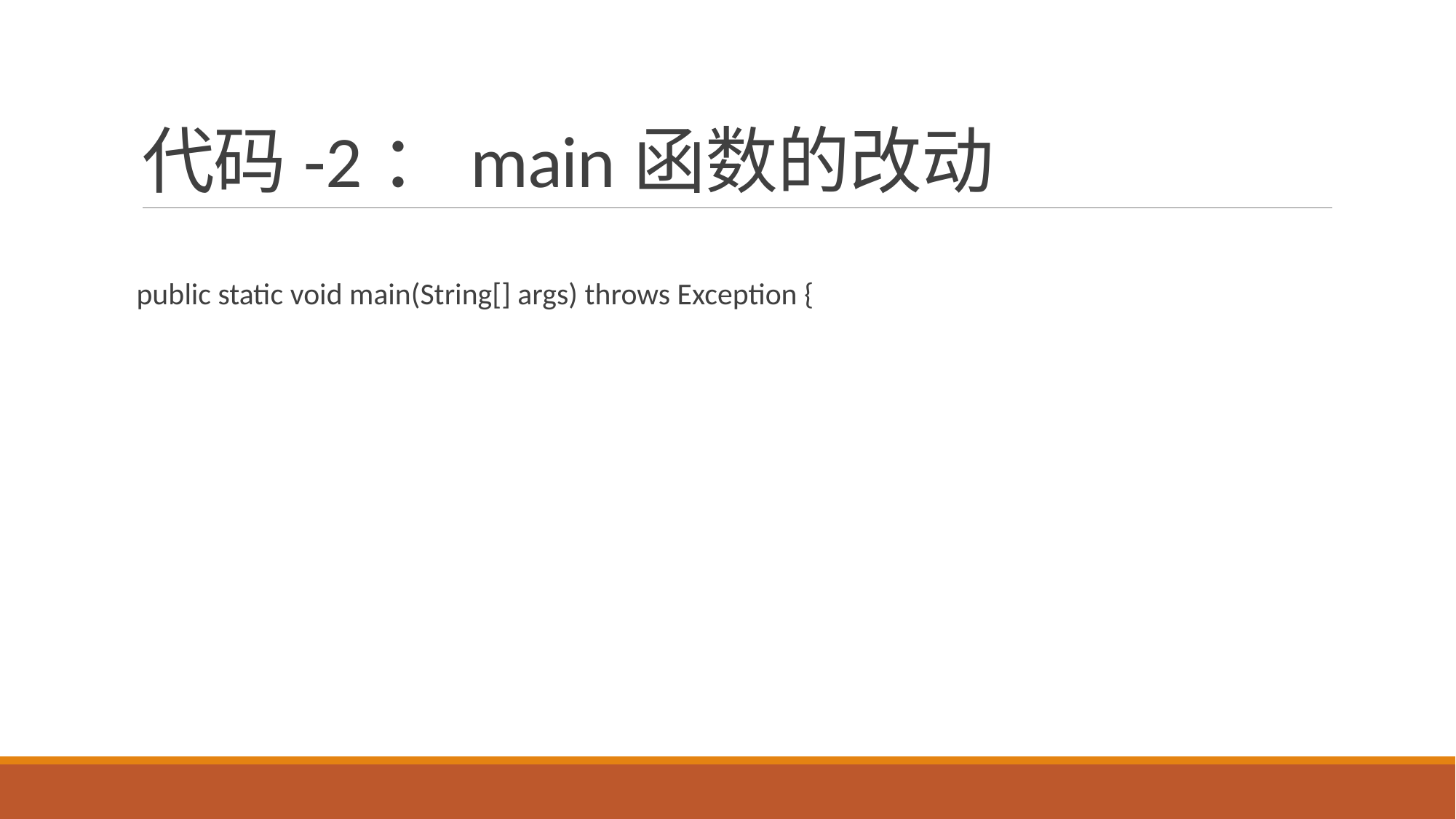

# 代码-2：main函数的改动

public static void main(String[] args) throws Exception {